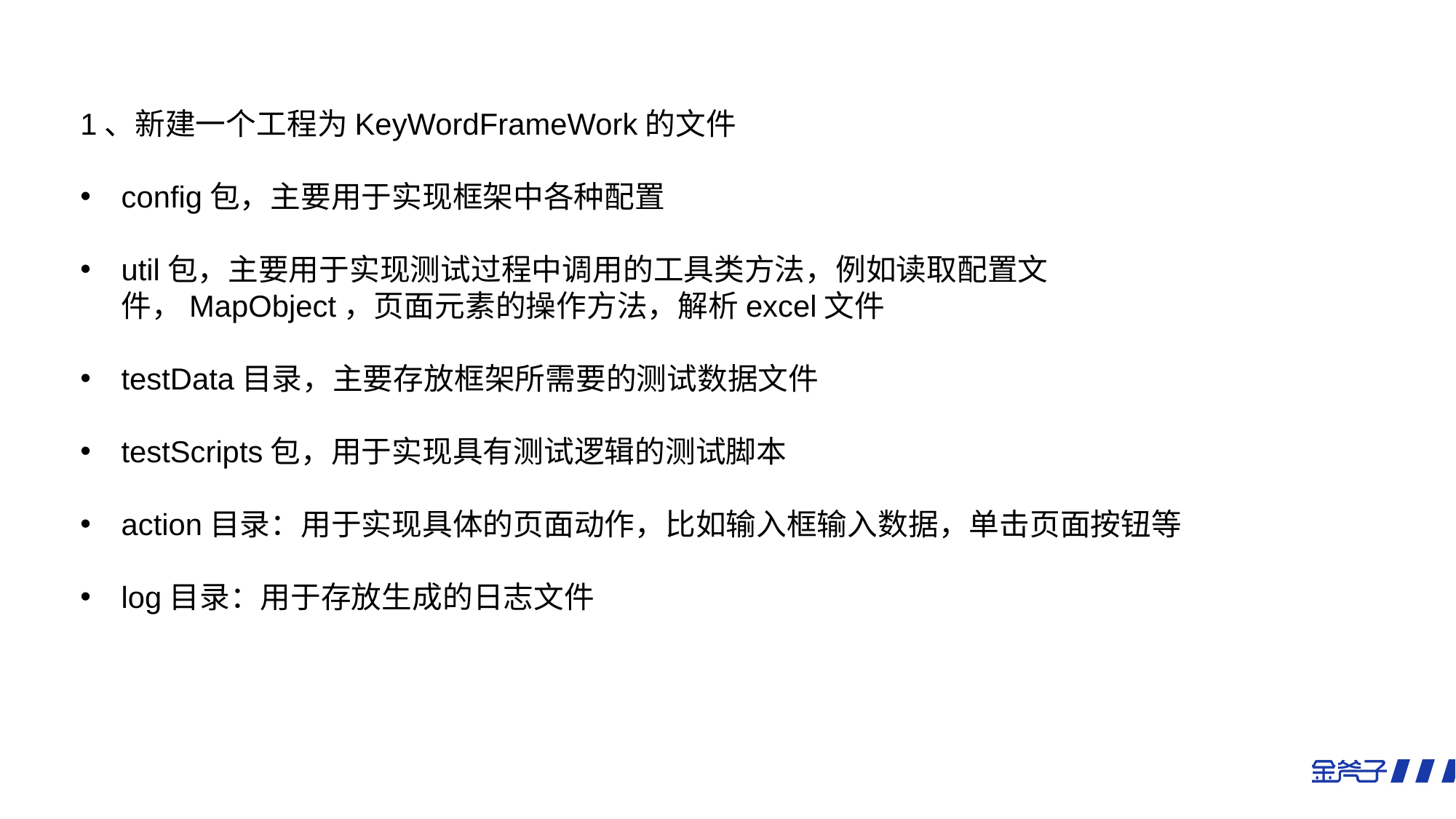

1、新建一个工程为KeyWordFrameWork的文件

config包，主要用于实现框架中各种配置

util包，主要用于实现测试过程中调用的工具类方法，例如读取配置文件，MapObject，页面元素的操作方法，解析excel文件

testData目录，主要存放框架所需要的测试数据文件

testScripts包，用于实现具有测试逻辑的测试脚本

action目录：用于实现具体的页面动作，比如输入框输入数据，单击页面按钮等

log目录：用于存放生成的日志文件